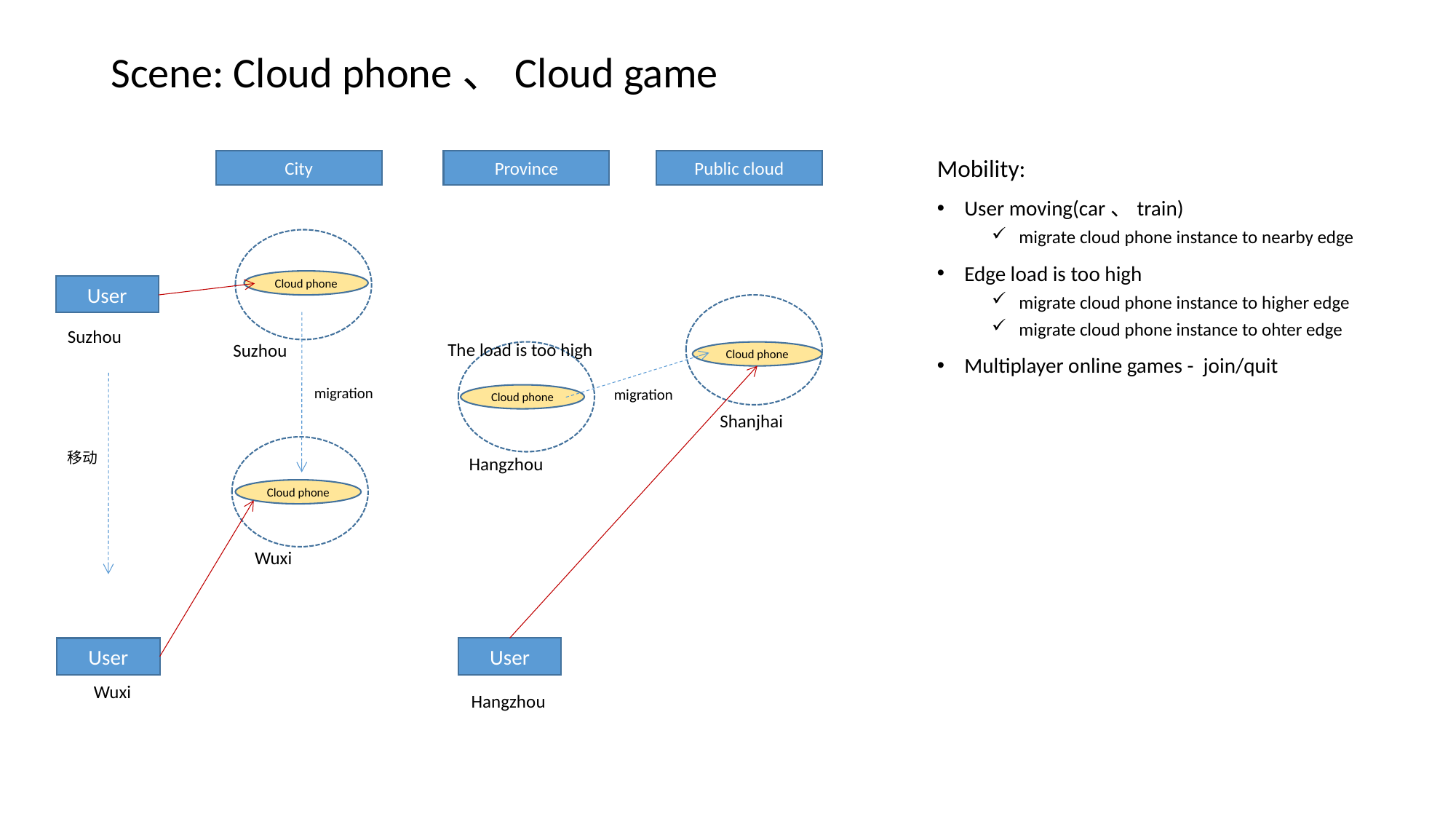

# Scene: Cloud phone、Cloud game
City
Province
Public cloud
Mobility:
User moving(car、train)
migrate cloud phone instance to nearby edge
Edge load is too high
migrate cloud phone instance to higher edge
migrate cloud phone instance to ohter edge
Multiplayer online games -  join/quit

Cloud phone
User

Suzhou
The load is too high
Suzhou

Cloud phone
migration
migration
Cloud phone
Shanjhai

移动
Hangzhou
Cloud phone
Wuxi
User
User
Wuxi
Hangzhou